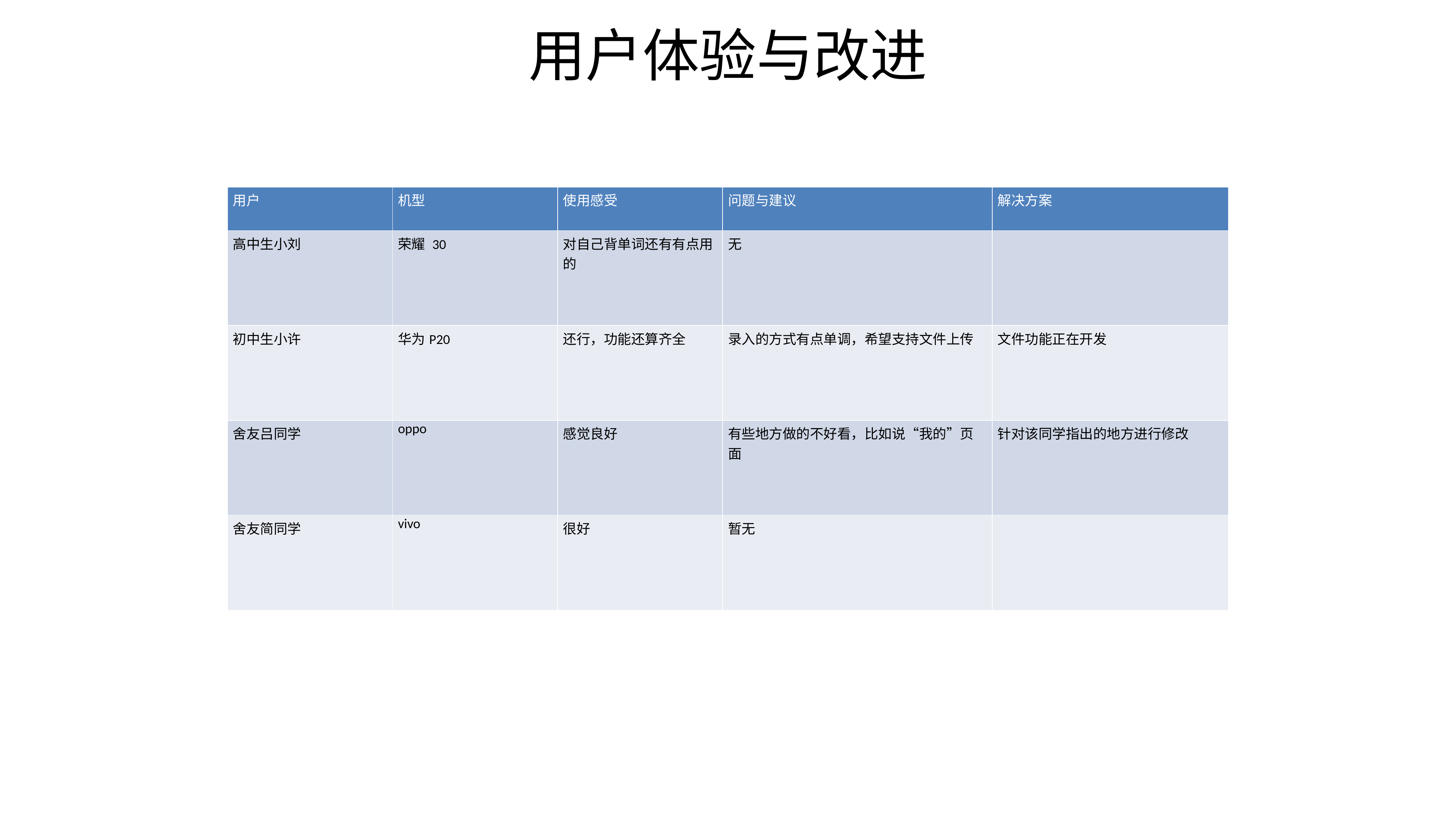

用户体验与改进
| 用户 | 机型 | 使用感受 | 问题与建议 | 解决方案 |
| --- | --- | --- | --- | --- |
| 高中生小刘 | 荣耀 30 | 对自己背单词还有有点用的 | 无 |  |
| 初中生小许 | 华为P20 | 还行，功能还算齐全 | 录入的方式有点单调，希望支持文件上传 | 文件功能正在开发 |
| 舍友吕同学 | oppo | 感觉良好 | 有些地方做的不好看，比如说“我的”页面 | 针对该同学指出的地方进行修改 |
| 舍友简同学 | vivo | 很好 | 暂无 |  |